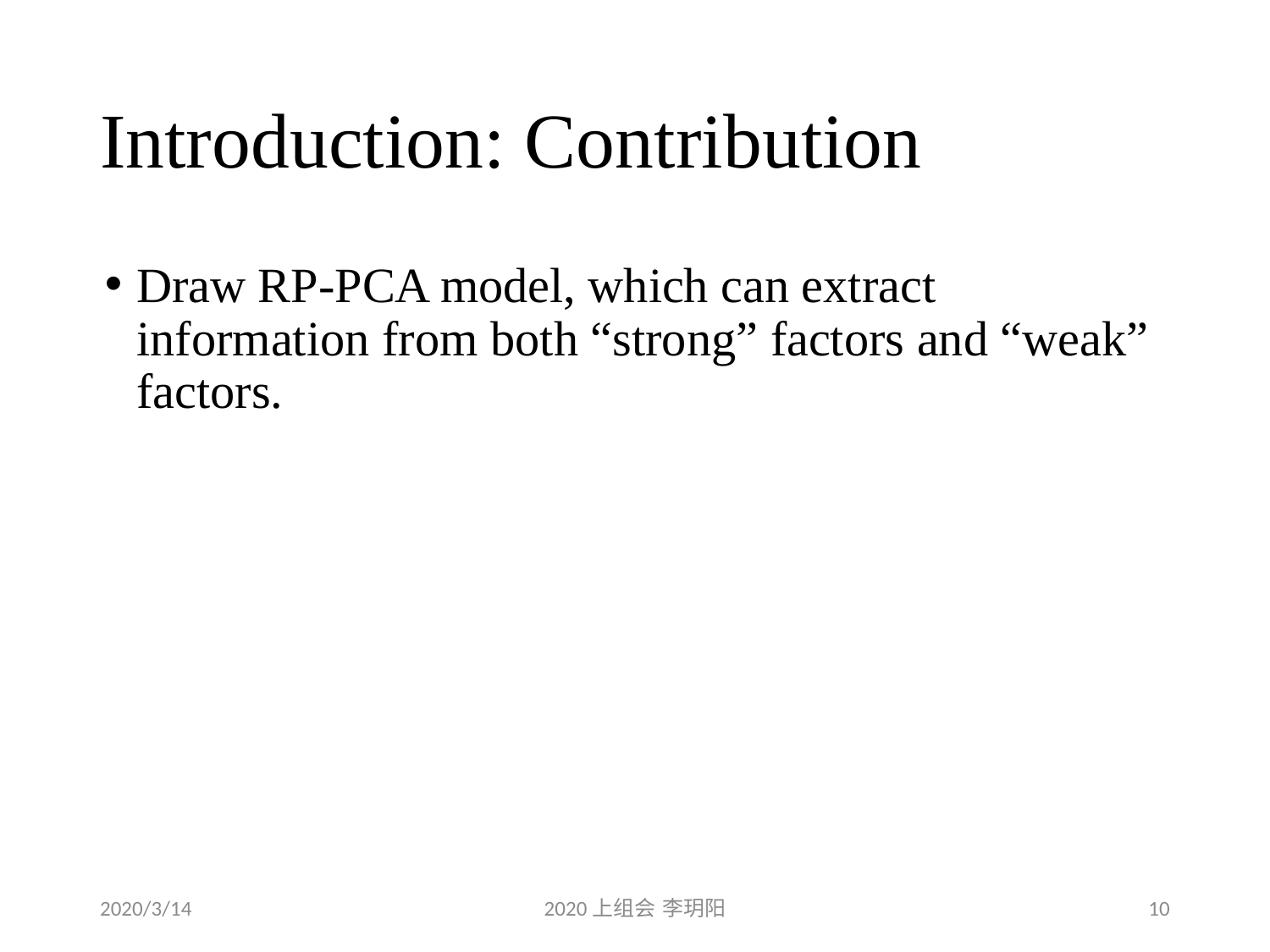

# Introduction: Contribution
Draw RP-PCA model, which can extract information from both “strong” factors and “weak” factors.
2020/3/14
2020上组会 李玥阳
10